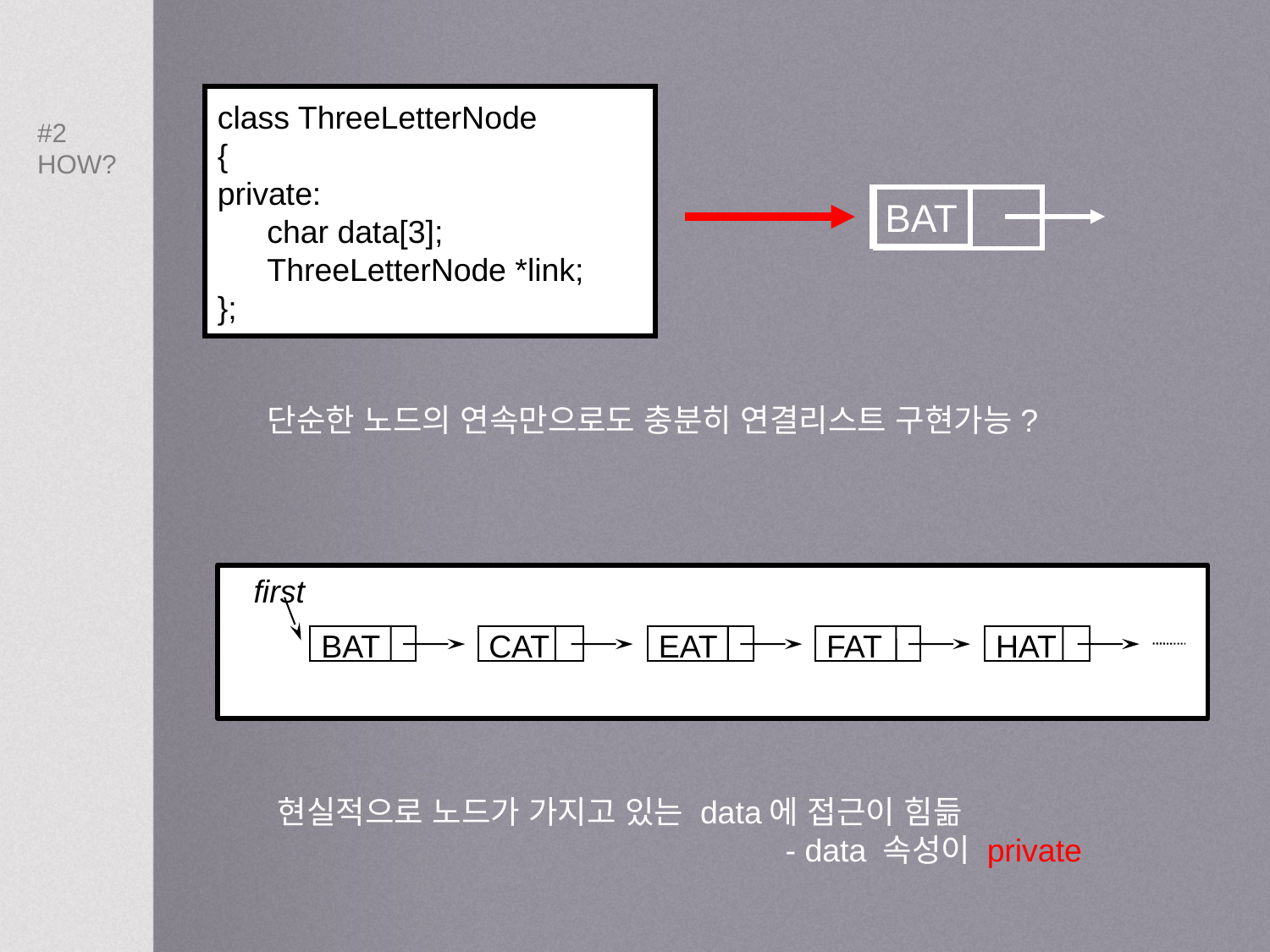

class ThreeLetterNode
{
private:
	char data[3];
	ThreeLetterNode *link;
};
#2 HOW?

BAT
단순한 노드의 연속만으로도 충분히 연결리스트 구현가능?

first

BAT
CAT
EAT
FAT
HAT

현실적으로 노드가 가지고 있는 data에 접근이 힘듦
 				- data 속성이 private